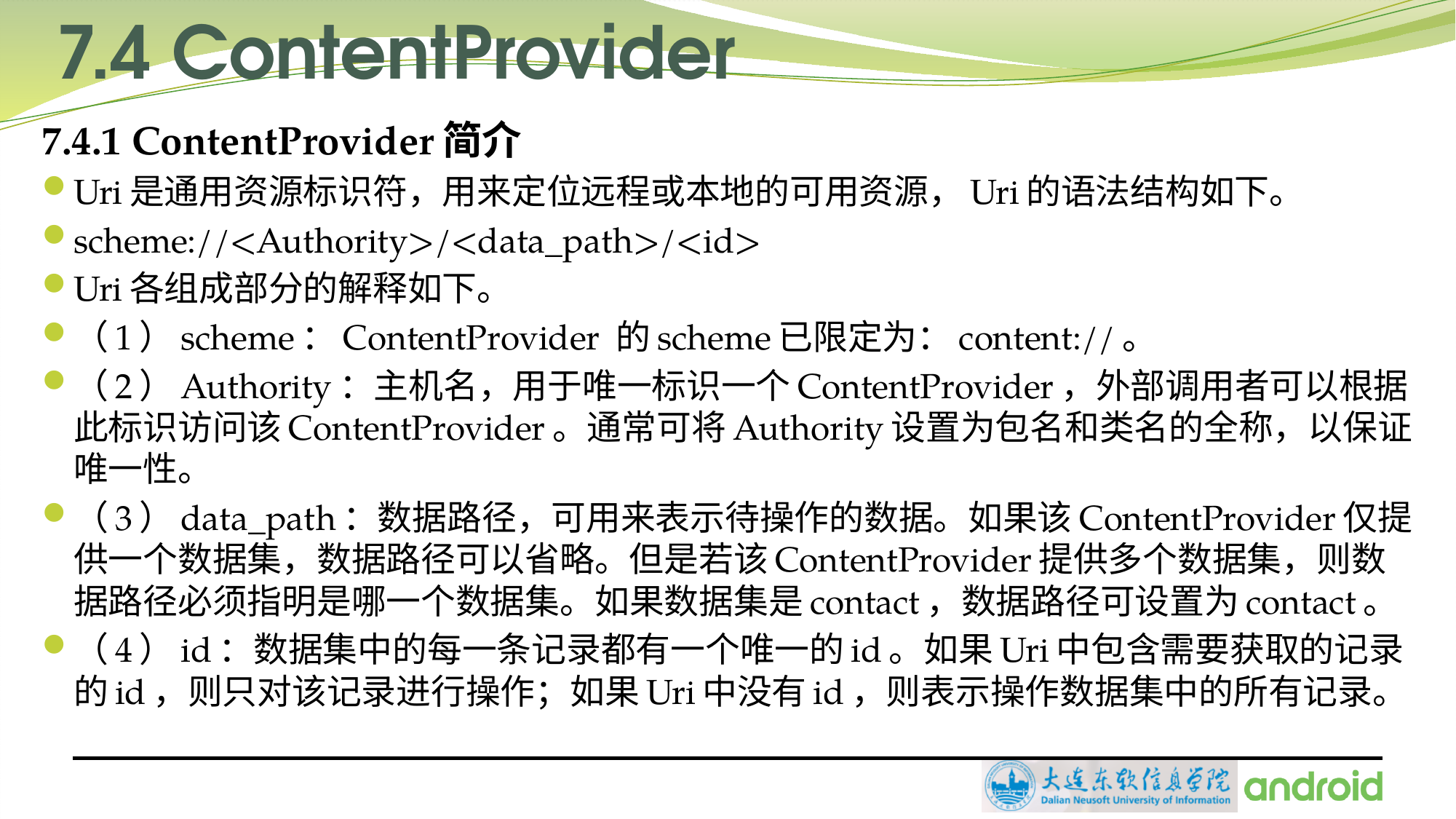

# 7.4 ContentProvider
7.4.1 ContentProvider简介
Uri是通用资源标识符，用来定位远程或本地的可用资源，Uri的语法结构如下。
scheme://<Authority>/<data_path>/<id>
Uri各组成部分的解释如下。
（1）scheme：ContentProvider 的scheme已限定为：content://。
（2）Authority：主机名，用于唯一标识一个ContentProvider，外部调用者可以根据此标识访问该ContentProvider。通常可将Authority设置为包名和类名的全称，以保证唯一性。
（3）data_path：数据路径，可用来表示待操作的数据。如果该ContentProvider仅提供一个数据集，数据路径可以省略。但是若该ContentProvider提供多个数据集，则数据路径必须指明是哪一个数据集。如果数据集是contact，数据路径可设置为contact。
（4）id：数据集中的每一条记录都有一个唯一的id。如果Uri中包含需要获取的记录的id，则只对该记录进行操作；如果Uri中没有id，则表示操作数据集中的所有记录。